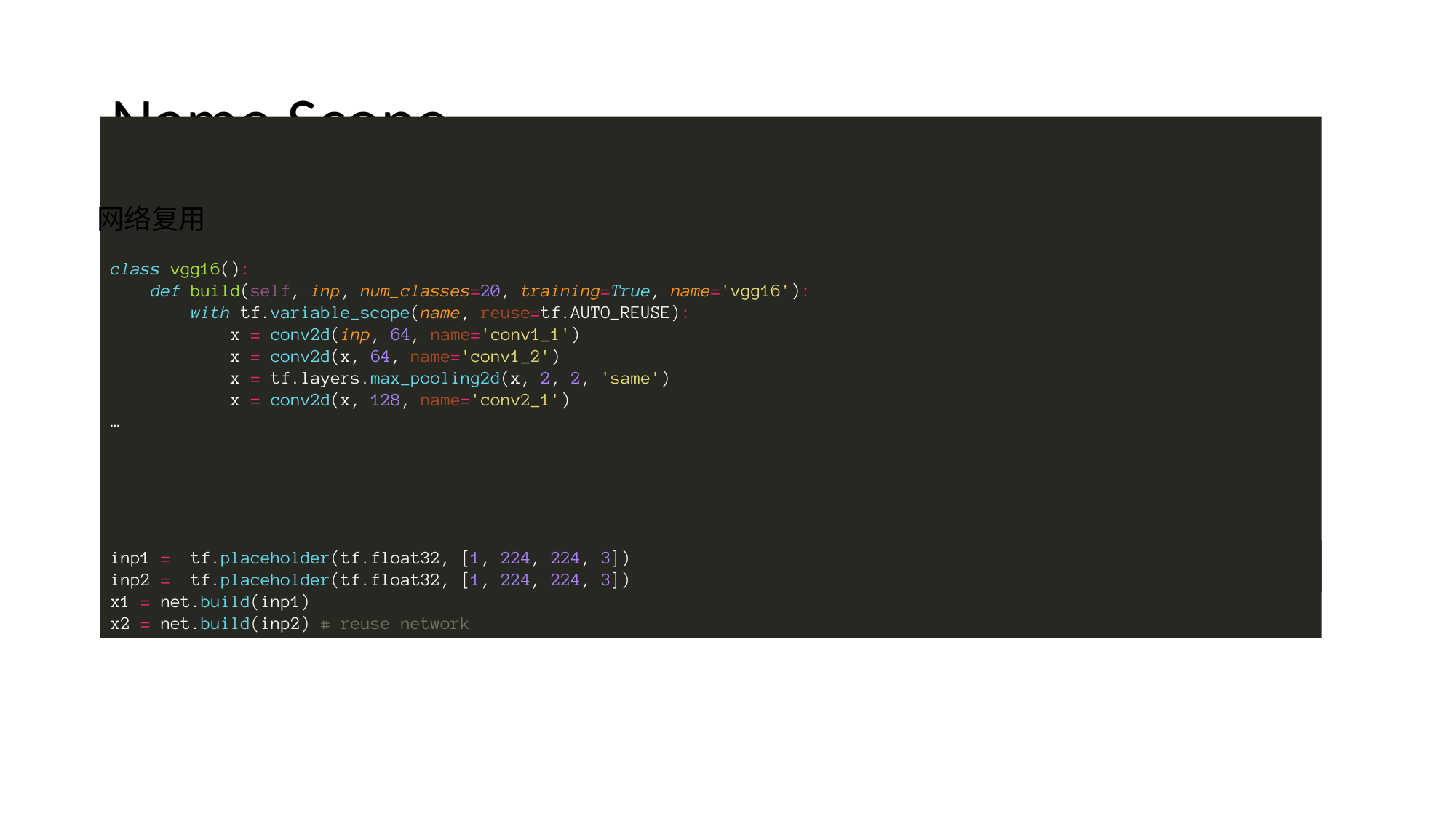

# Name Scope
网络复用
class vgg16():
    def build(self, inp, num_classes=20, training=True, name='vgg16'):
        with tf.variable_scope(name, reuse=tf.AUTO_REUSE):
            x = conv2d(inp, 64, name='conv1_1')
            x = conv2d(x, 64, name='conv1_2')
            x = tf.layers.max_pooling2d(x, 2, 2, 'same')
            x = conv2d(x, 128, name='conv2_1')
…

inp1 =  tf.placeholder(tf.float32, [1, 224, 224, 3])
inp2 =  tf.placeholder(tf.float32, [1, 224, 224, 3])
x1 = net.build(inp1)
x2 = net.build(inp2) # reuse network